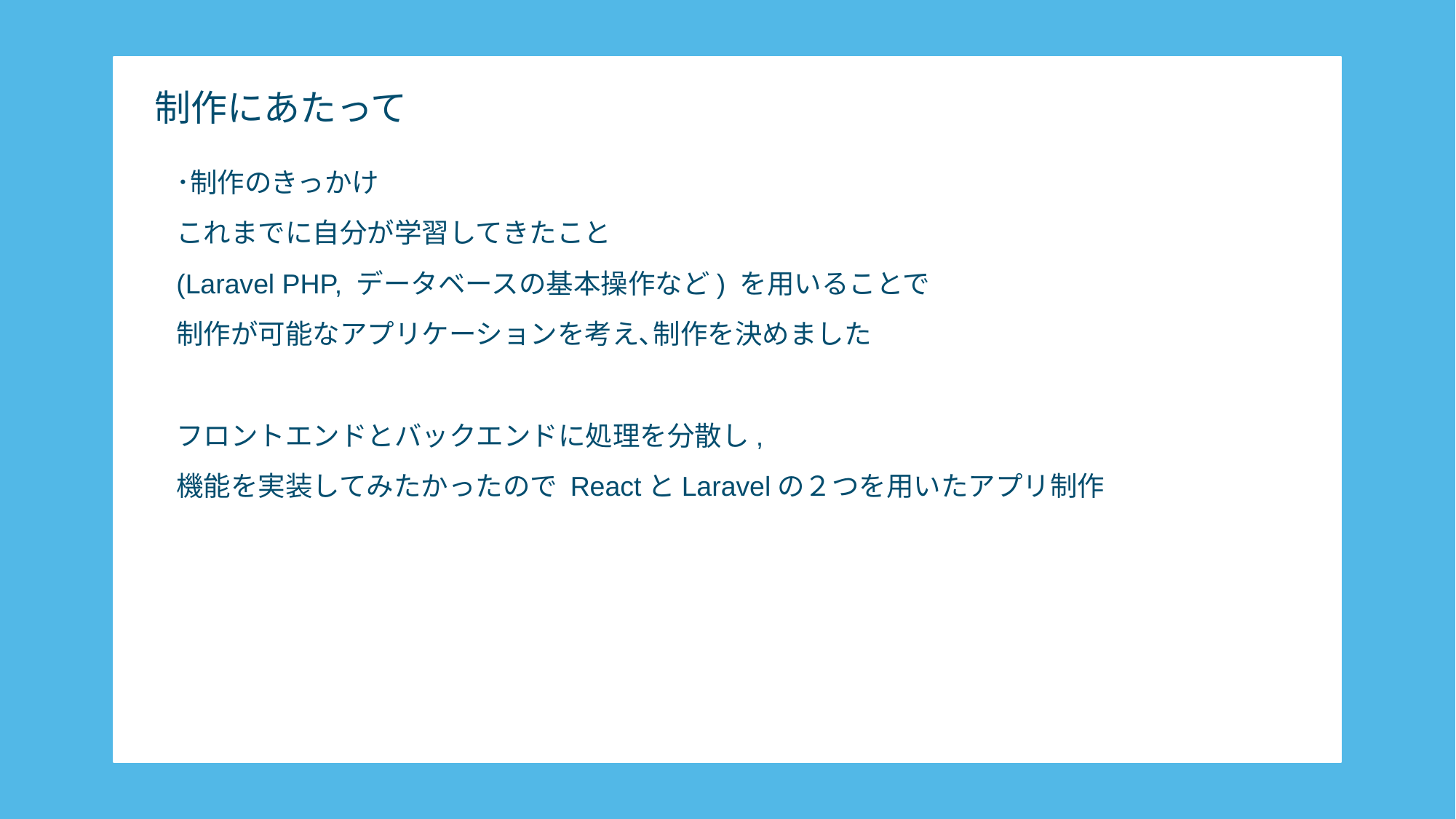

# 制作にあたって
･制作のきっかけ
これまでに自分が学習してきたこと
(Laravel PHP, データベースの基本操作など) を用いることで
制作が可能なアプリケーションを考え､制作を決めました

フロントエンドとバックエンドに処理を分散し,
機能を実装してみたかったので ReactとLaravelの２つを用いたアプリ制作